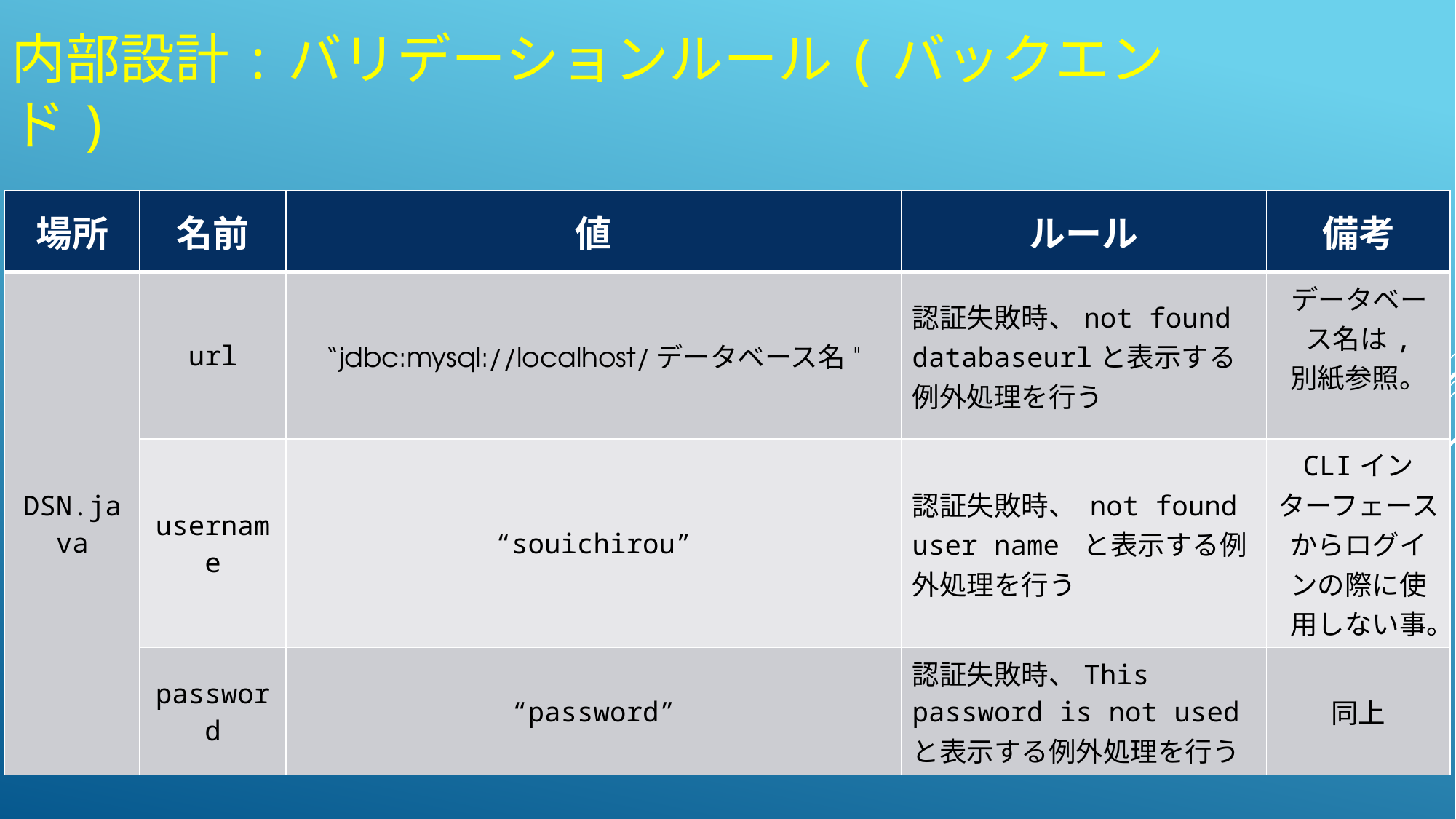

# 内部設計:バリデーションルール(バックエンド)
| 場所 | 名前 | 値 | ルール | 備考 |
| --- | --- | --- | --- | --- |
| DSN.java | url | “jdbc:mysql://localhost/データベース名" | 認証失敗時、not found databaseurlと表示する例外処理を行う | データベース名は, 別紙参照。 |
|  | username | “souichirou” | 認証失敗時、 not found user name と表示する例外処理を行う | CLIインターフェースからログインの際に使用しない事。 |
|  | password | “password” | 認証失敗時、This password is not usedと表示する例外処理を行う | 同上 |